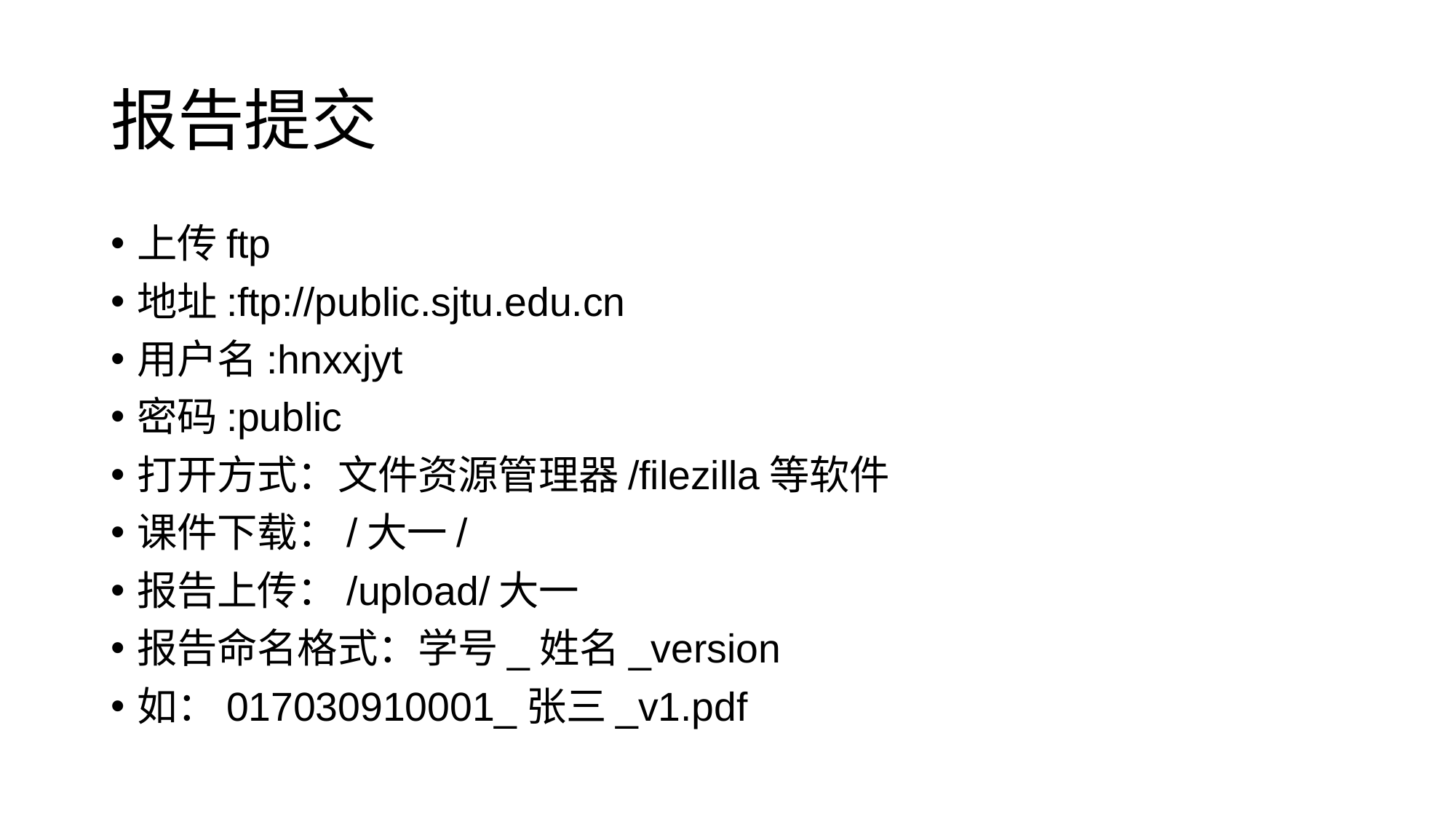

# 报告提交
上传ftp
地址:ftp://public.sjtu.edu.cn
用户名:hnxxjyt
密码:public
打开方式：文件资源管理器/filezilla等软件
课件下载：/大一/
报告上传：/upload/大一
报告命名格式：学号_姓名_version
如：017030910001_张三_v1.pdf